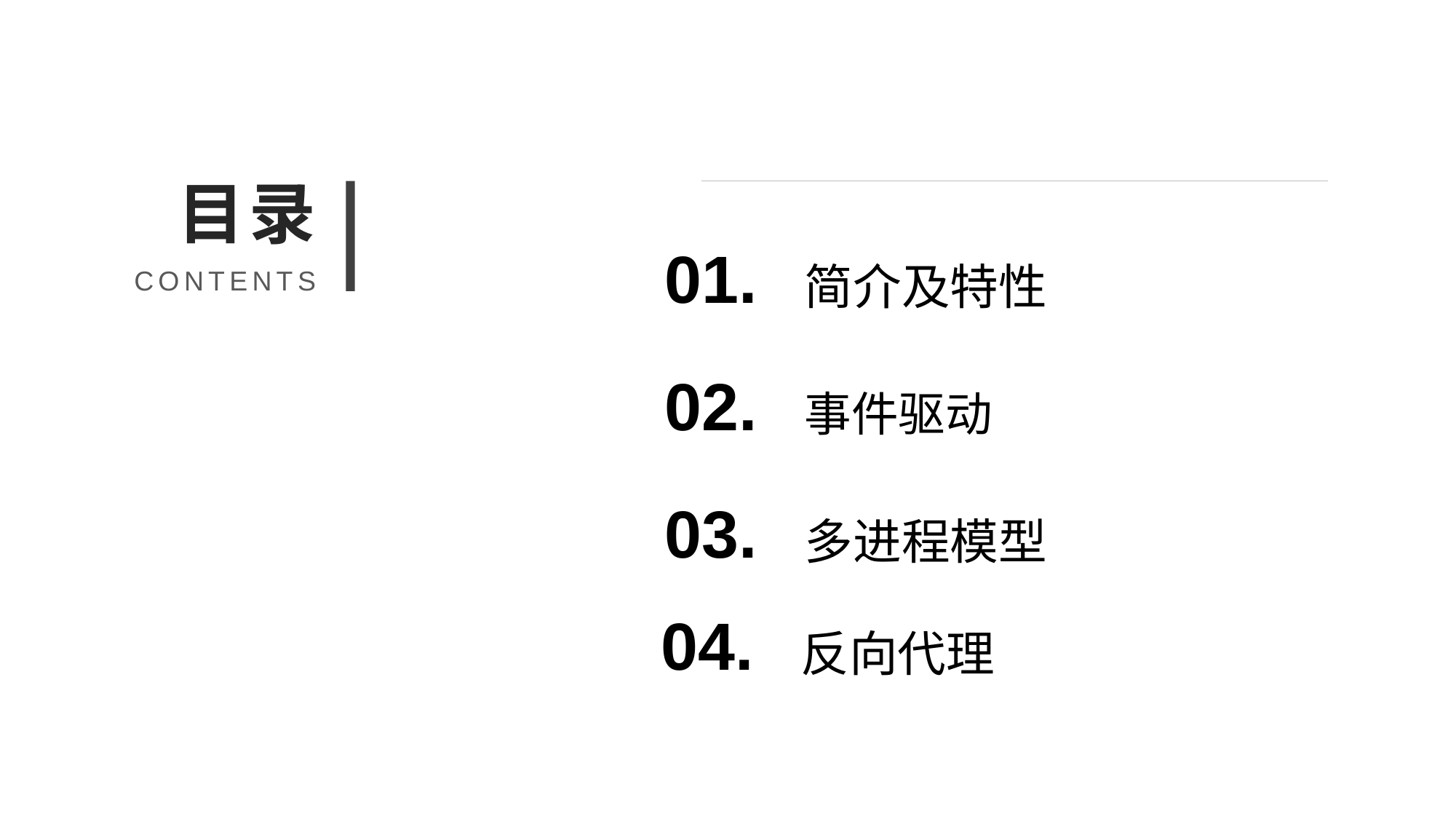

目录

简介及特性
01.
CONTENTS
事件驱动
02.
多进程模型
03.
反向代理
04.